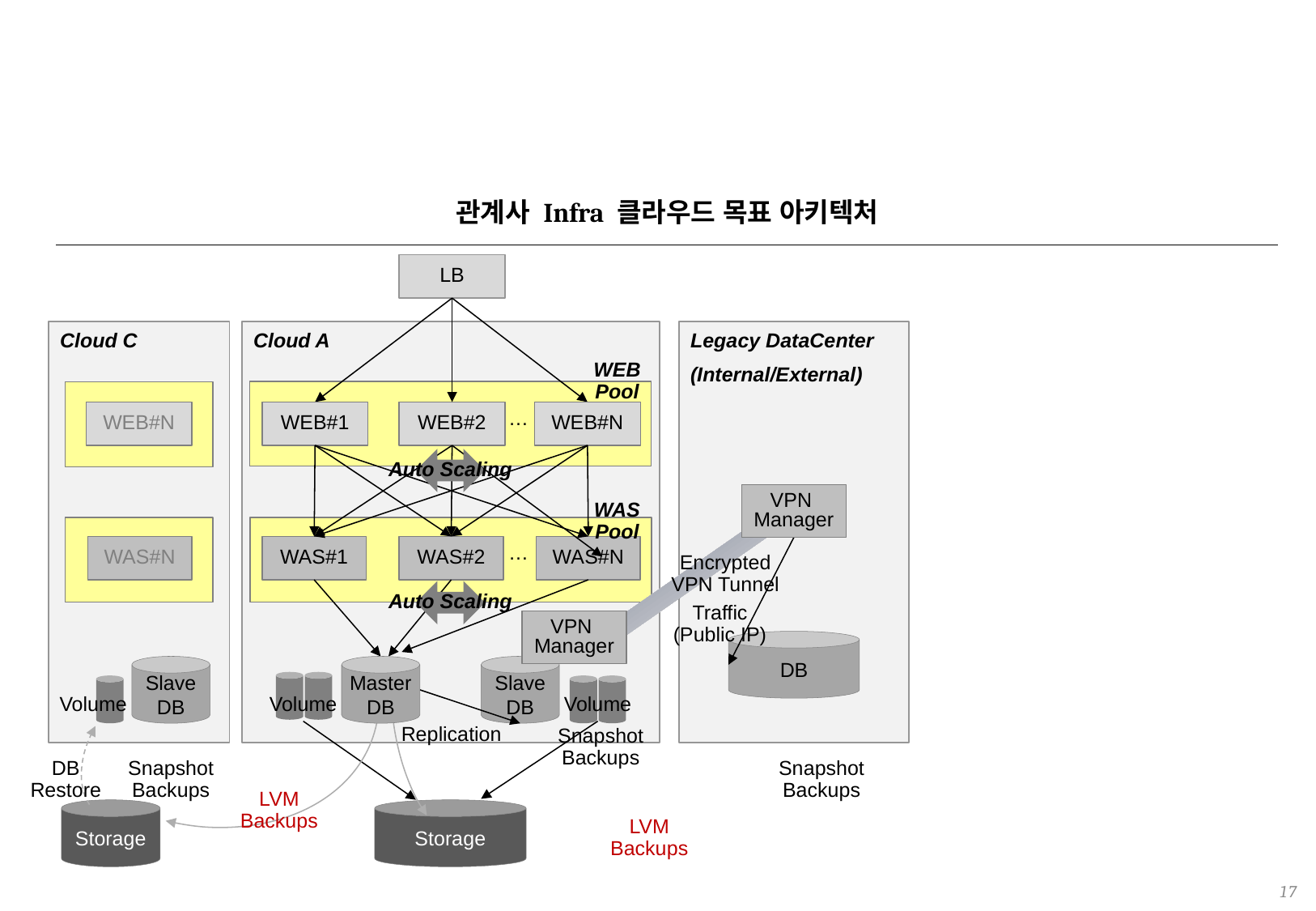

#
관계사 Infra 클라우드 목표 아키텍처
LB
Legacy DataCenter
(Internal/External)
Cloud C
Cloud A
WEB Pool

WEB#N
WEB#1
WEB#2
…
WEB#N

Auto Scaling

VPN
Manager
WAS Pool

WAS#N
WAS#1
WAS#2
WAS#N
…
Encrypted VPN Tunnel

Auto Scaling
Traffic
(Public IP)

VPN
Manager

DB
Slave
DB
Master
DB
Slave
DB

Volume
Volume
Volume
Replication
Snapshot Backups
DB
Restore
Snapshot Backups
Snapshot Backups
LVM Backups
Storage
Storage
LVM Backups